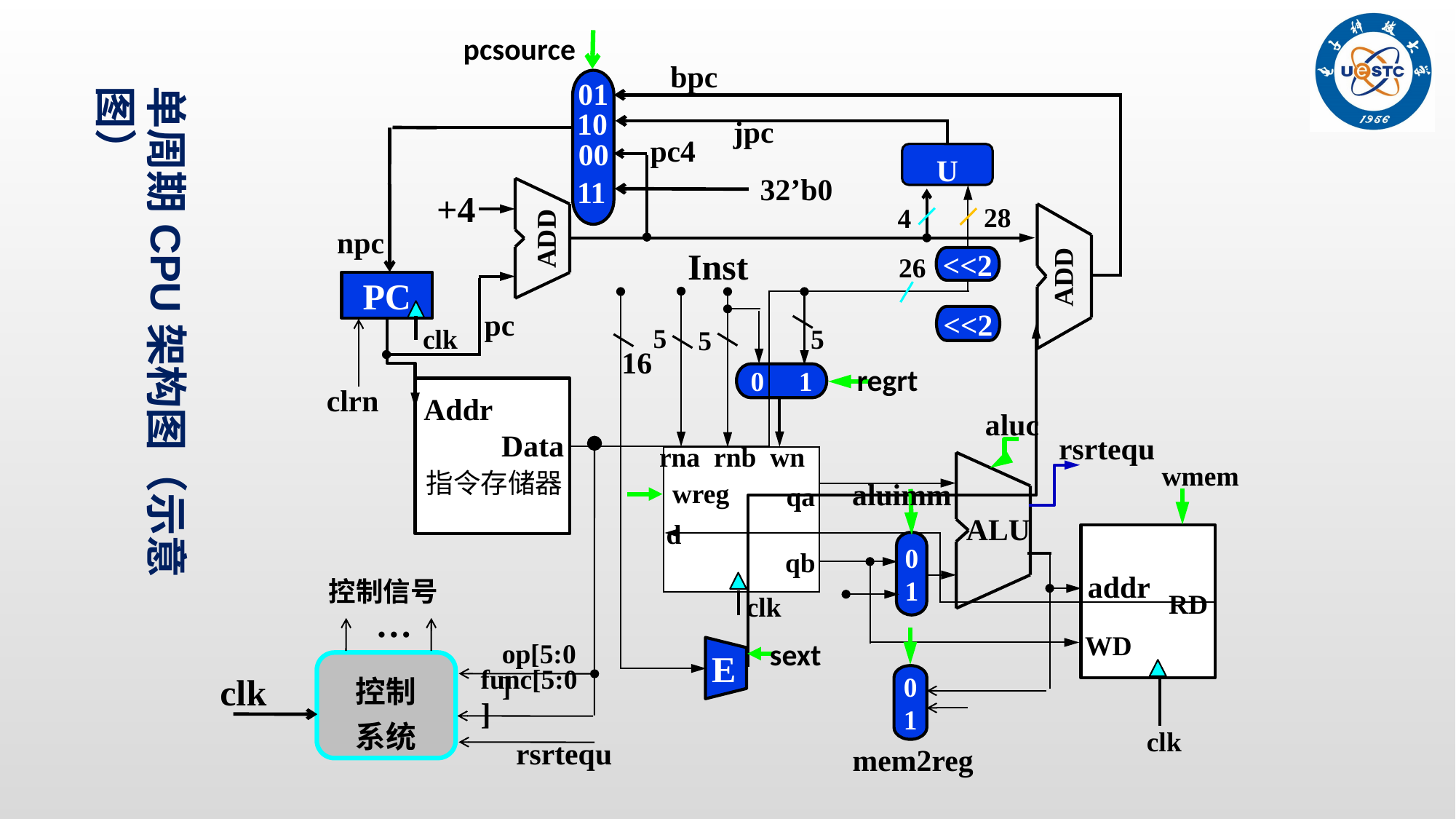

pcsource

00
U

ADD
+4
28
4

ADD
Inst
26
<<2
PC

<<2
5
5
5
clk
16
0     1
clrn

Addr
Data
rsrtequ
rna  rnb  wn

ALU
指令存储器
qa
d

qb
0
1
addr

RD
clk
WD
E

01
clk
regrt
aluc
aluimm
wmem
wreg
mem2reg
sext
bpc
01
单周期CPU架构图（示意图）
10
jpc
pc4
32’b0
11
npc
pc
控制信号
…
op[5:0]
控制
系统
clk
func[5:0]
rsrtequ